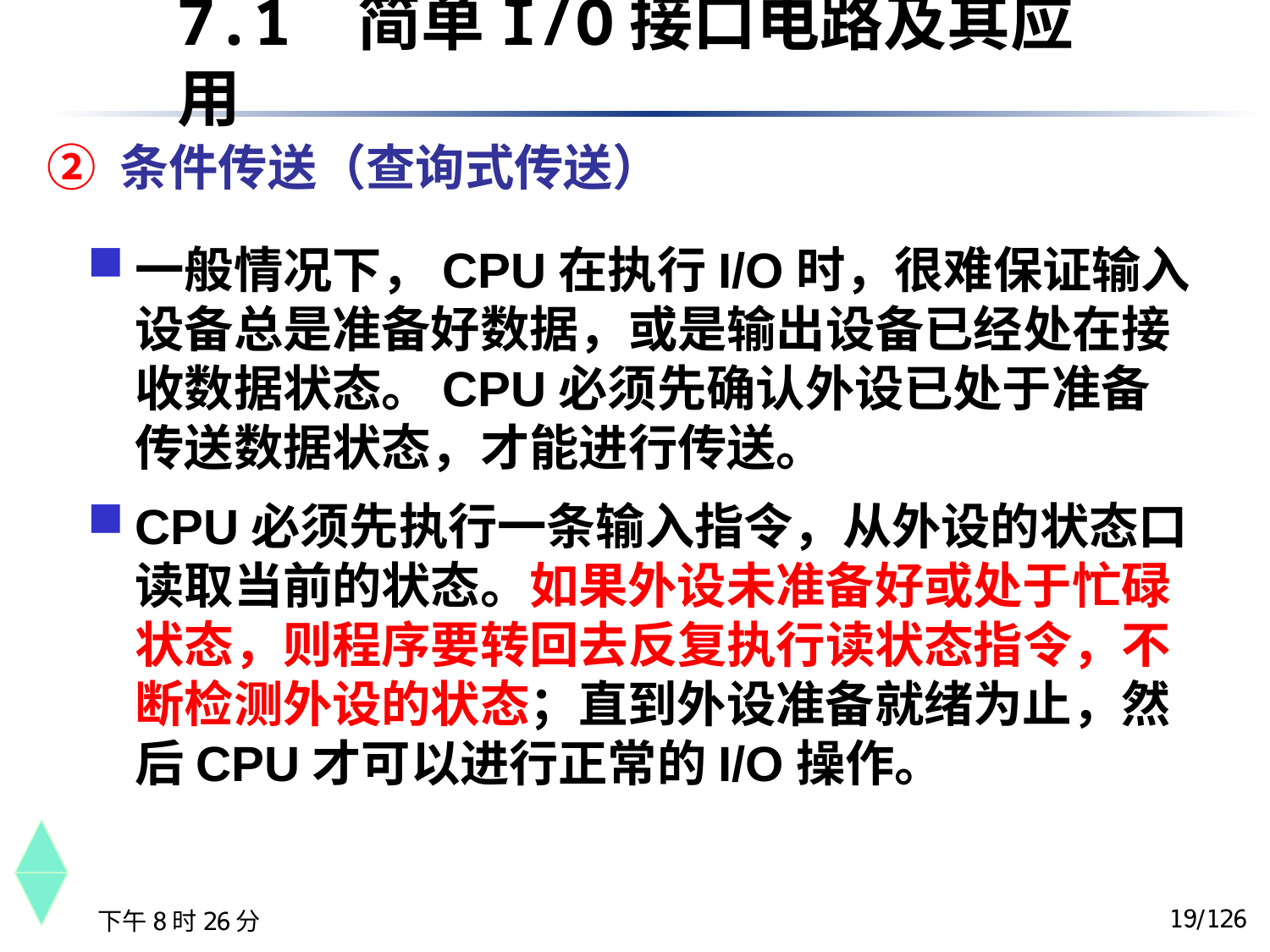

7.1	 简单I/O接口电路及其应用
② 条件传送（查询式传送）
一般情况下，CPU在执行I/O时，很难保证输入设备总是准备好数据，或是输出设备已经处在接收数据状态。CPU必须先确认外设已处于准备传送数据状态，才能进行传送。
CPU必须先执行一条输入指令，从外设的状态口读取当前的状态。如果外设未准备好或处于忙碌状态，则程序要转回去反复执行读状态指令，不断检测外设的状态；直到外设准备就绪为止，然后CPU才可以进行正常的I/O操作。
19/126
下午8时26分